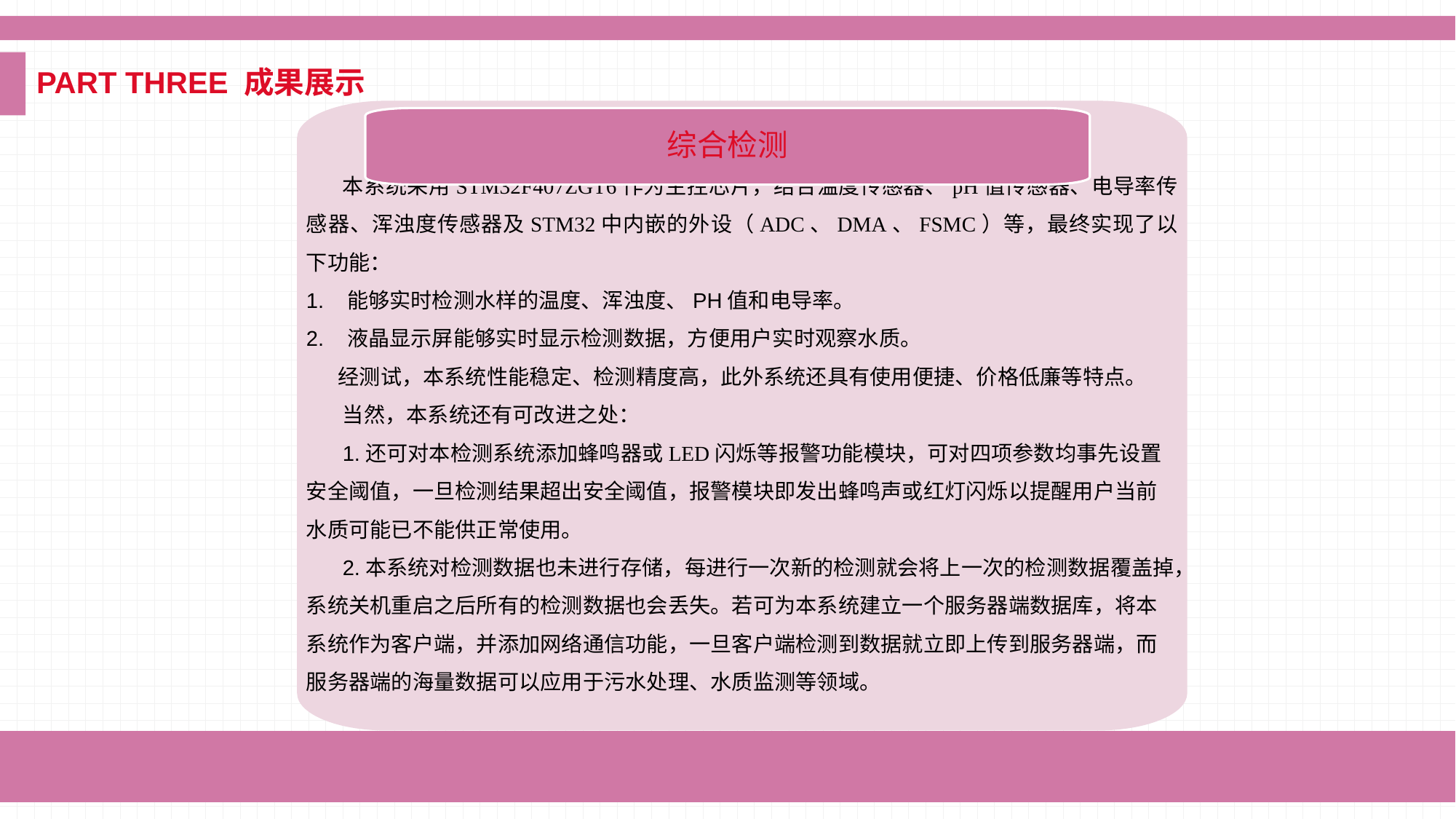

PART THREE 成果展示

本系统采用STM32F407ZGT6作为主控芯片，结合温度传感器、pH值传感器、电导率传感器、浑浊度传感器及STM32中内嵌的外设（ADC、DMA、FSMC）等，最终实现了以下功能：
能够实时检测水样的温度、浑浊度、PH值和电导率。
液晶显示屏能够实时显示检测数据，方便用户实时观察水质。
经测试，本系统性能稳定、检测精度高，此外系统还具有使用便捷、价格低廉等特点。
当然，本系统还有可改进之处：
1.还可对本检测系统添加蜂鸣器或LED闪烁等报警功能模块，可对四项参数均事先设置安全阈值，一旦检测结果超出安全阈值，报警模块即发出蜂鸣声或红灯闪烁以提醒用户当前水质可能已不能供正常使用。
2.本系统对检测数据也未进行存储，每进行一次新的检测就会将上一次的检测数据覆盖掉，系统关机重启之后所有的检测数据也会丢失。若可为本系统建立一个服务器端数据库，将本系统作为客户端，并添加网络通信功能，一旦客户端检测到数据就立即上传到服务器端，而服务器端的海量数据可以应用于污水处理、水质监测等领域。

综合检测